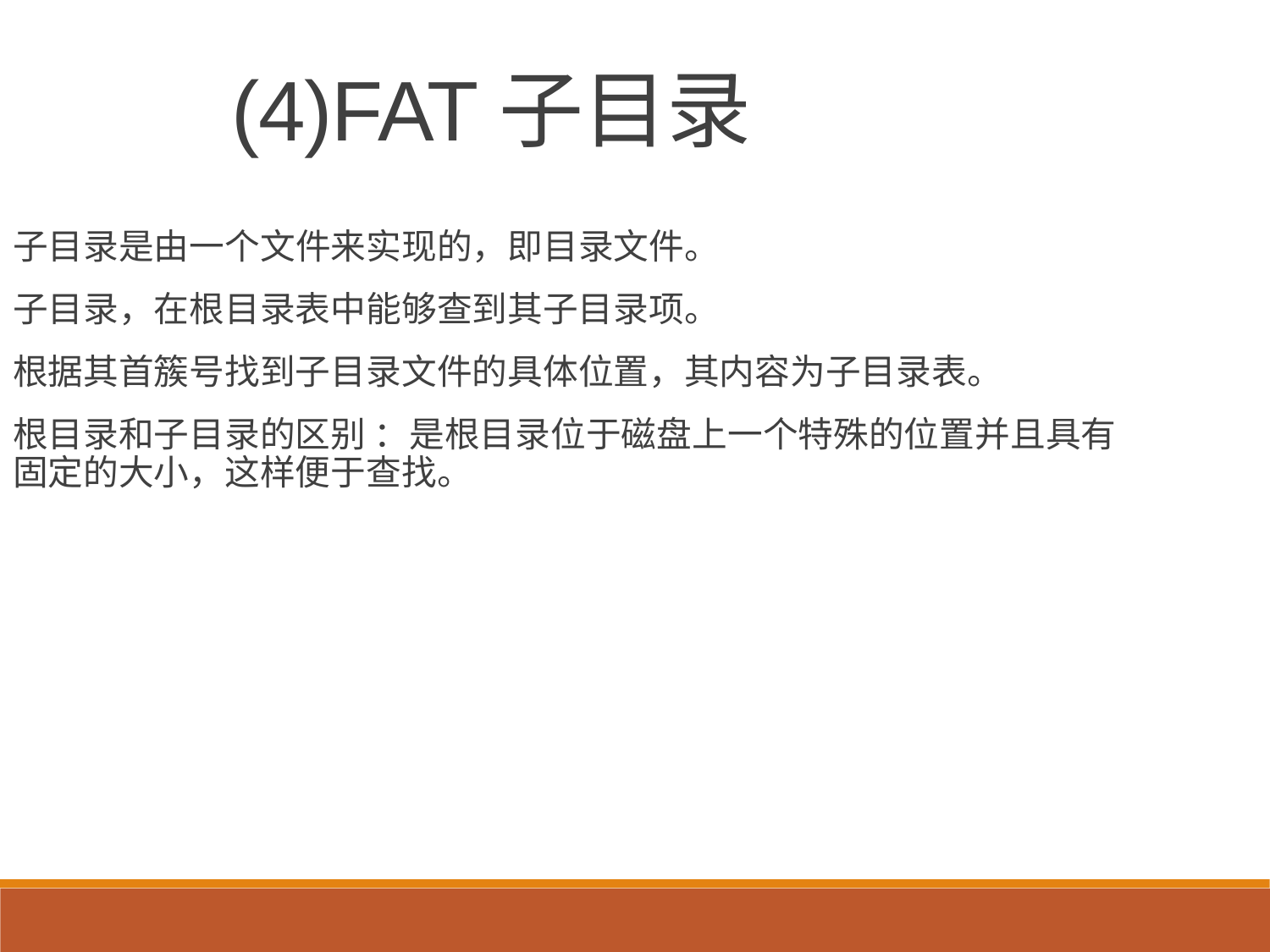

(4)FAT子目录
子目录是由一个文件来实现的，即目录文件。
子目录，在根目录表中能够查到其子目录项。
根据其首簇号找到子目录文件的具体位置，其内容为子目录表。
根目录和子目录的区别 ：是根目录位于磁盘上一个特殊的位置并且具有固定的大小，这样便于查找。